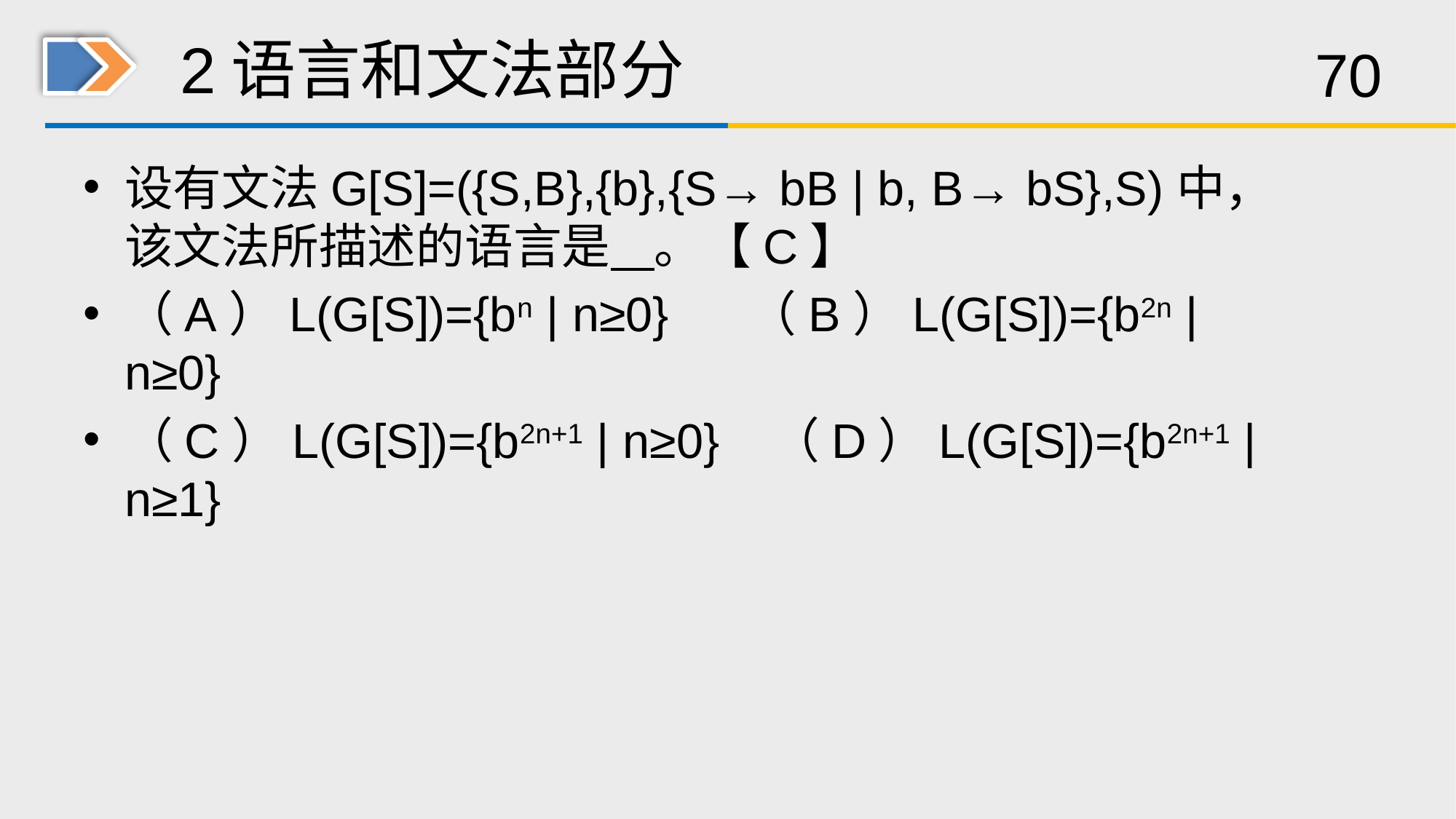

# 2语言和文法部分
70
设有文法G[S]=({S,B},{b},{S→ bB | b, B→ bS},S)中，该文法所描述的语言是    。【C】
（A）L(G[S])={bn | n≥0}     （B）L(G[S])={b2n | n≥0}
（C）L(G[S])={b2n+1 | n≥0}   （D）L(G[S])={b2n+1 | n≥1}